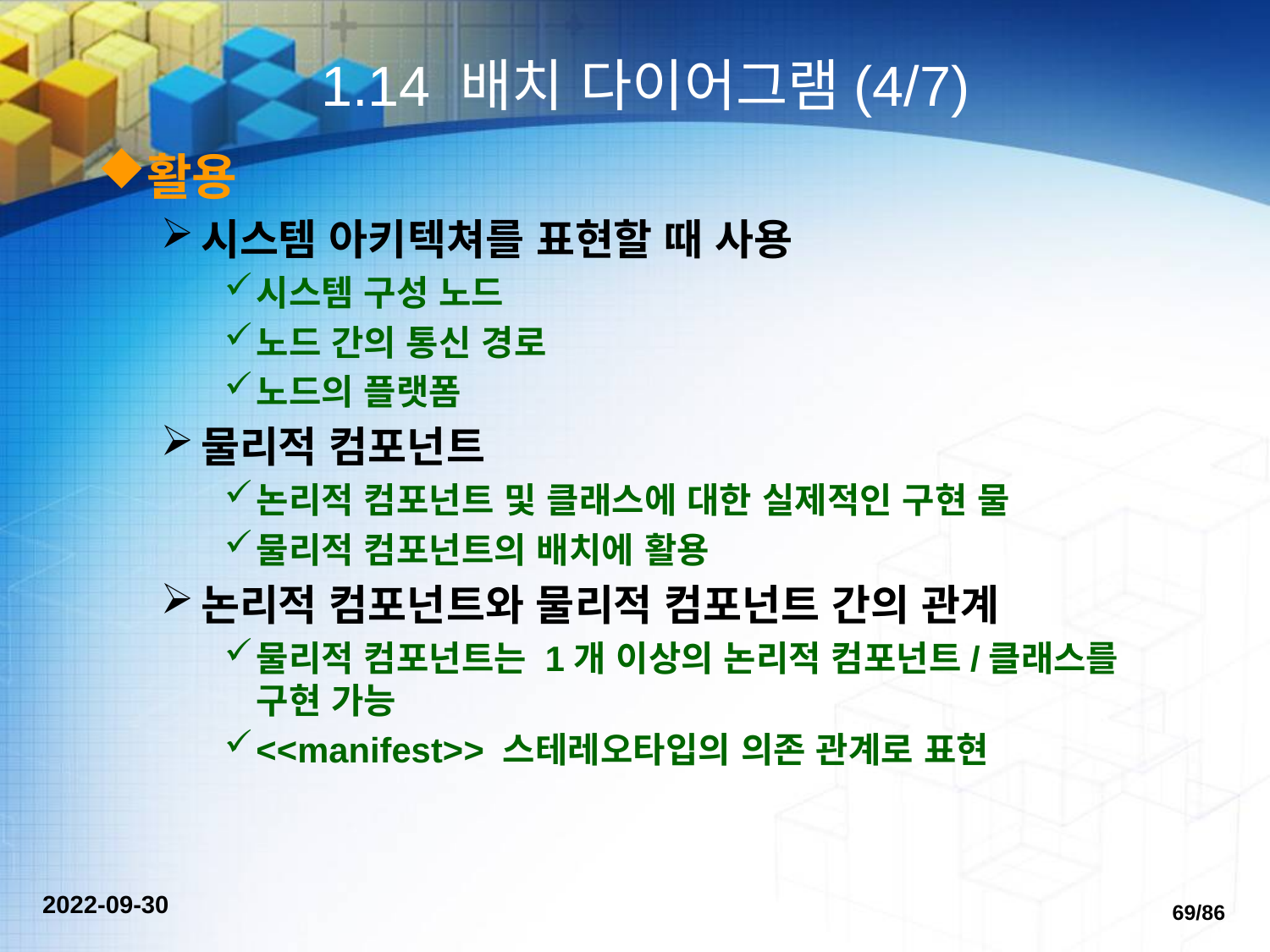

# 1.14 배치 다이어그램(4/7)
활용
시스템 아키텍쳐를 표현할 때 사용
시스템 구성 노드
노드 간의 통신 경로
노드의 플랫폼
물리적 컴포넌트
논리적 컴포넌트 및 클래스에 대한 실제적인 구현 물
물리적 컴포넌트의 배치에 활용
논리적 컴포넌트와 물리적 컴포넌트 간의 관계
물리적 컴포넌트는 1개 이상의 논리적 컴포넌트/클래스를 구현 가능
<<manifest>> 스테레오타입의 의존 관계로 표현
2022-09-30
69/86